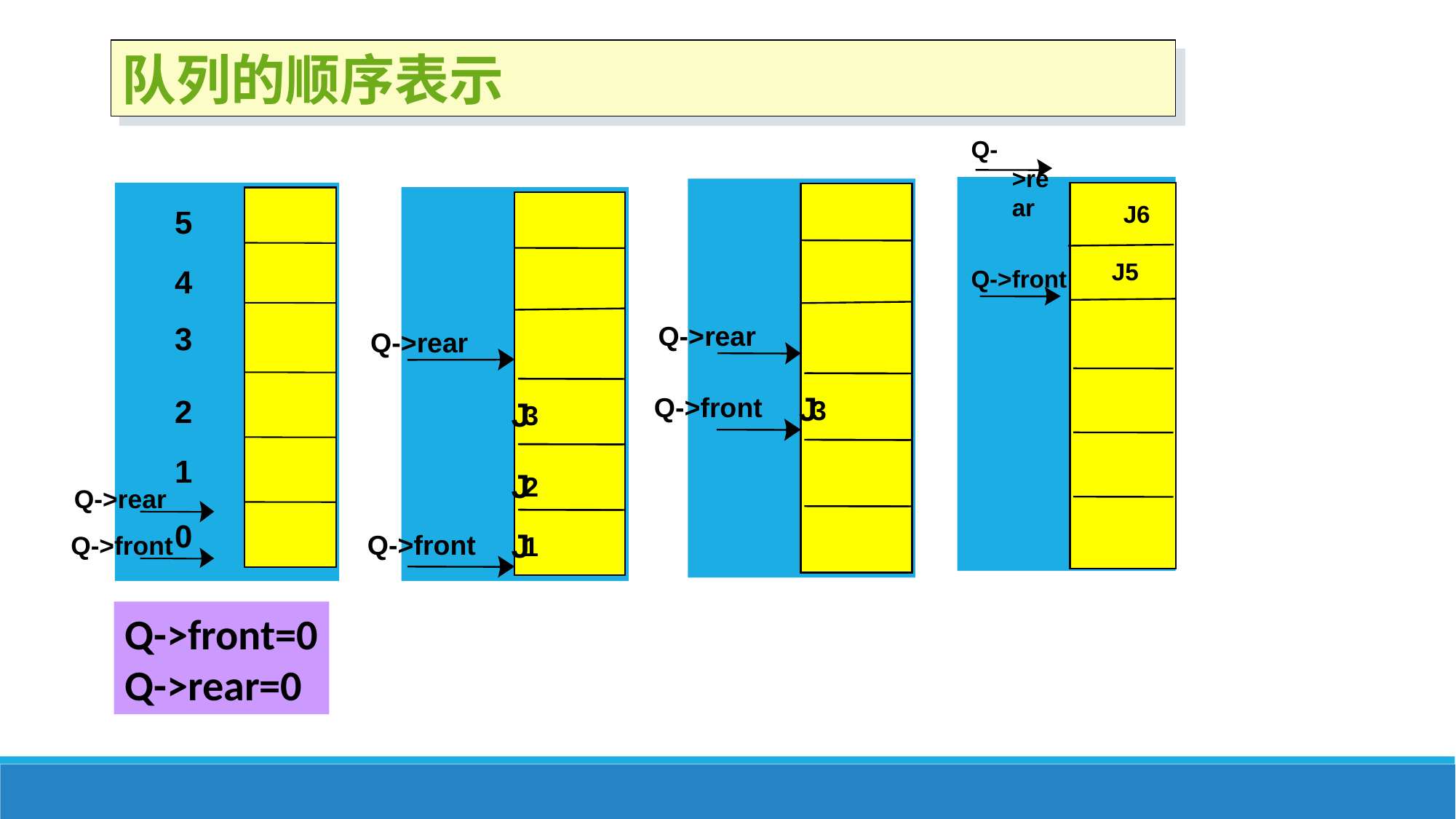

队列的顺序表示
Q->rear

J6

J5
Q->front

Q->rear

J
Q->front
3

5

4

3

2

1
Q->rear

0
Q->front

Q->rear

J
3

J
2

J
Q->front
1

Q->front=0
Q->rear=0